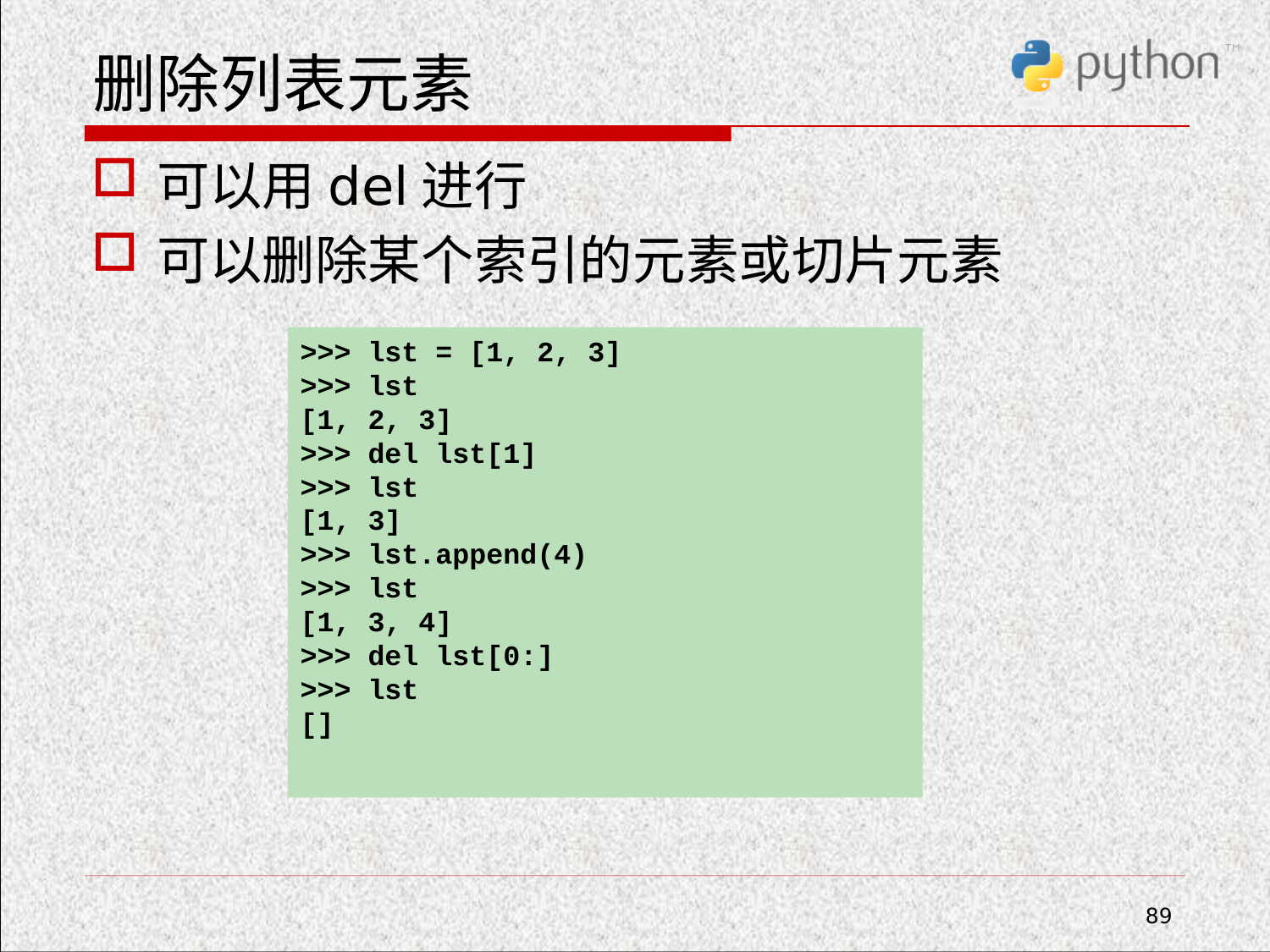

# 删除列表元素
可以用del进行
可以删除某个索引的元素或切片元素

>>> lst = [1, 2, 3]
>>> lst
[1, 2, 3]
>>> del lst[1]
>>> lst
[1, 3]
>>> lst.append(4)
>>> lst
[1, 3, 4]
>>> del lst[0:]
>>> lst
[]
89